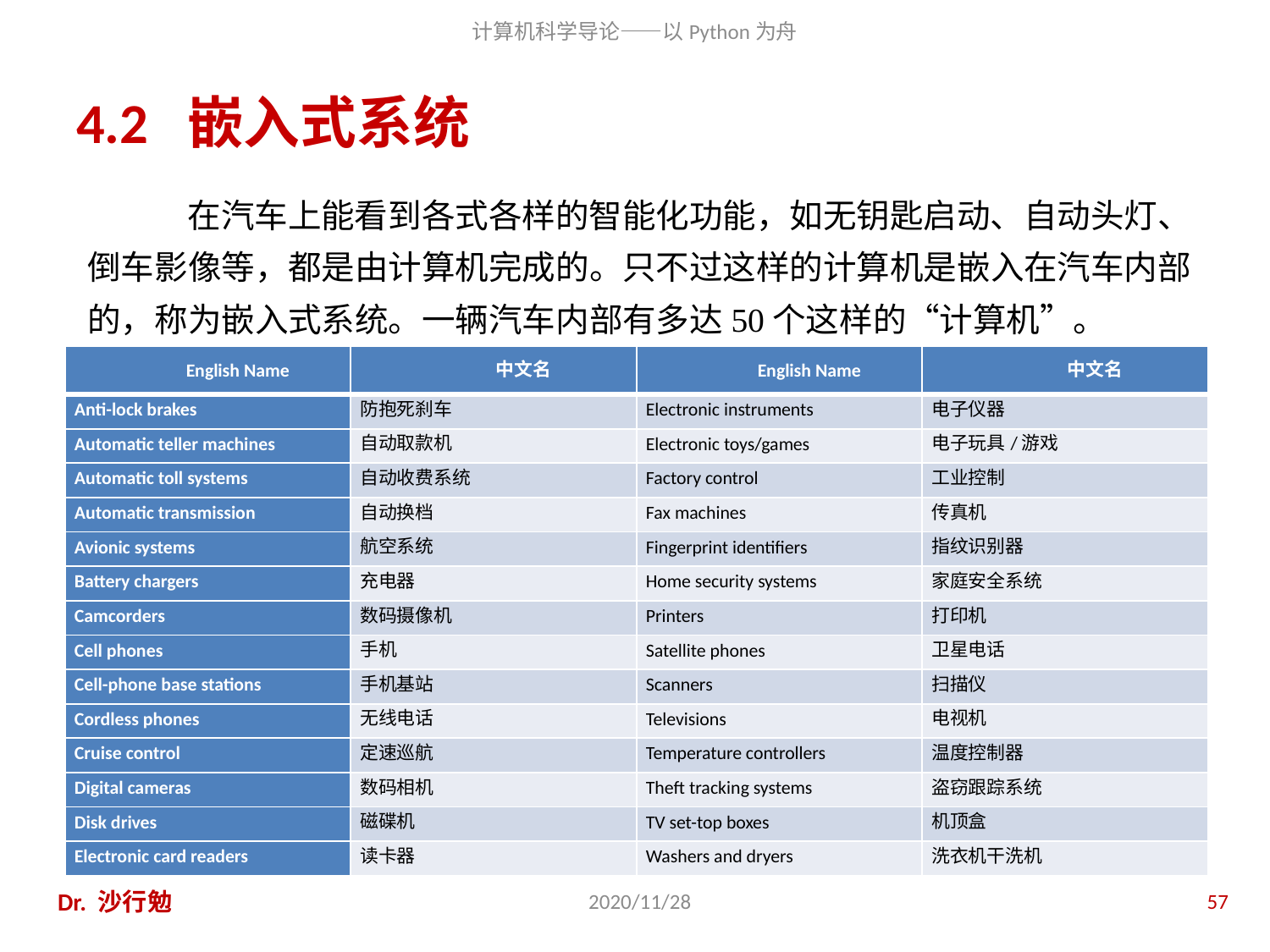

# 4.2  嵌入式系统
在汽车上能看到各式各样的智能化功能，如无钥匙启动、自动头灯、倒车影像等，都是由计算机完成的。只不过这样的计算机是嵌入在汽车内部的，称为嵌入式系统。一辆汽车内部有多达50个这样的“计算机”。

| English Name | 中文名 | English Name | 中文名 |
| --- | --- | --- | --- |
| Anti-lock brakes | 防抱死刹车 | Electronic instruments | 电子仪器 |
| Automatic teller machines | 自动取款机 | Electronic toys/games | 电子玩具/游戏 |
| Automatic toll systems | 自动收费系统 | Factory control | 工业控制 |
| Automatic transmission | 自动换档 | Fax machines | 传真机 |
| Avionic systems | 航空系统 | Fingerprint identifiers | 指纹识别器 |
| Battery chargers | 充电器 | Home security systems | 家庭安全系统 |
| Camcorders | 数码摄像机 | Printers | 打印机 |
| Cell phones | 手机 | Satellite phones | 卫星电话 |
| Cell-phone base stations | 手机基站 | Scanners | 扫描仪 |
| Cordless phones | 无线电话 | Televisions | 电视机 |
| Cruise control | 定速巡航 | Temperature controllers | 温度控制器 |
| Digital cameras | 数码相机 | Theft tracking systems | 盗窃跟踪系统 |
| Disk drives | 磁碟机 | TV set-top boxes | 机顶盒 |
| Electronic card readers | 读卡器 | Washers and dryers | 洗衣机干洗机 |
Dr. 沙行勉
2020/11/28
57